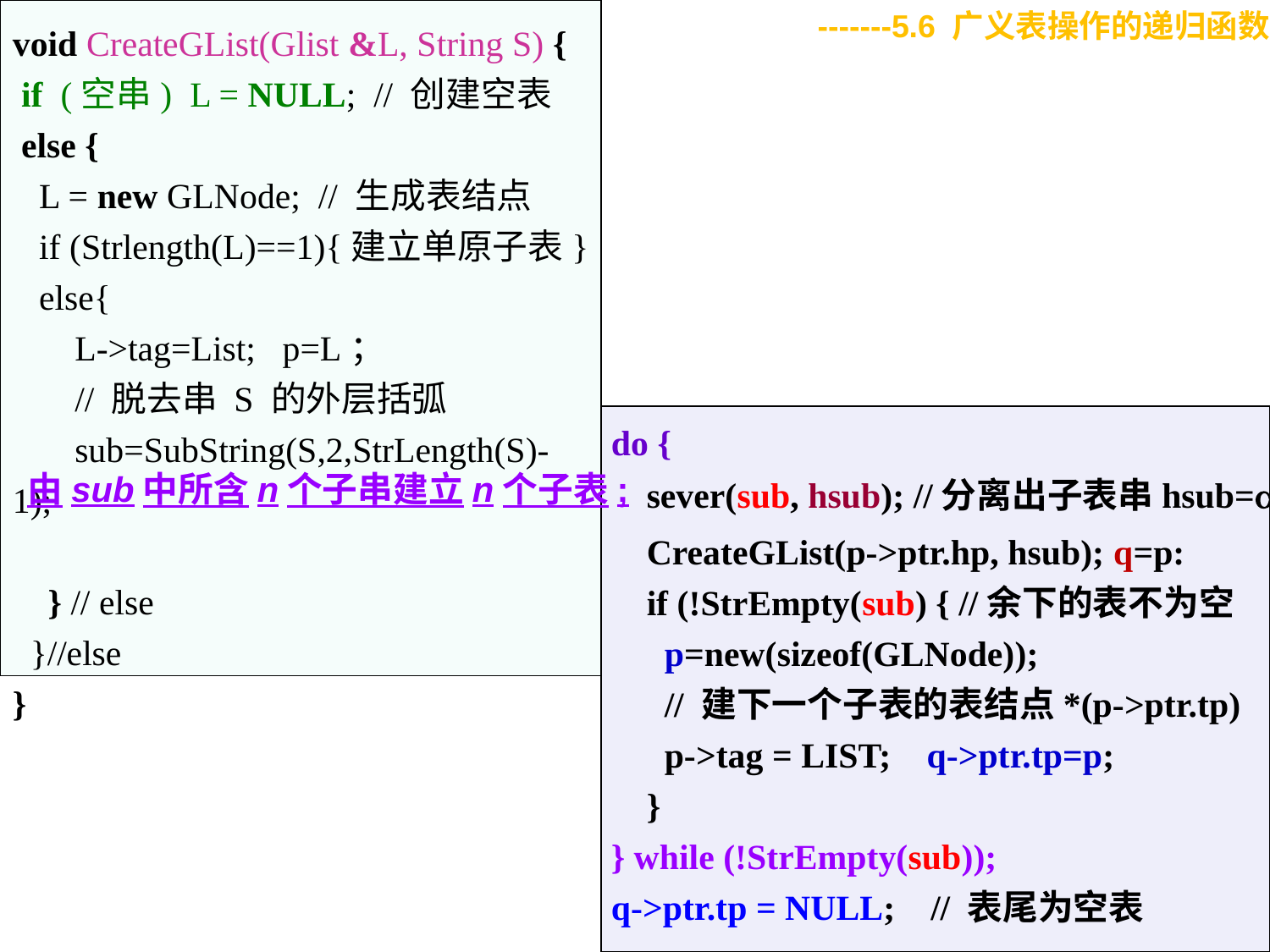

-------5.6 广义表操作的递归函数
void CreateGList(Glist &L, String S) {
 if  (空串)  L = NULL;  // 创建空表
 else {
   L = new GLNode;  // 生成表结点
   if (Strlength(L)==1){建立单原子表}
   else{
       L->tag=List;   p=L；
       // 脱去串 S 的外层括弧
       sub=SubString(S,2,StrLength(S)-1);

    } // else
  }//else
}
do {
    sever(sub, hsub); //分离出子表串hsub=αi
    CreateGList(p->ptr.hp, hsub); q=p:
    if (!StrEmpty(sub) { //余下的表不为空
      p=new(sizeof(GLNode));
      // 建下一个子表的表结点*(p->ptr.tp)
      p->tag = LIST;    q->ptr.tp=p;
    }
} while (!StrEmpty(sub));
q->ptr.tp = NULL;    // 表尾为空表

由sub中所含n个子串建立n个子表;